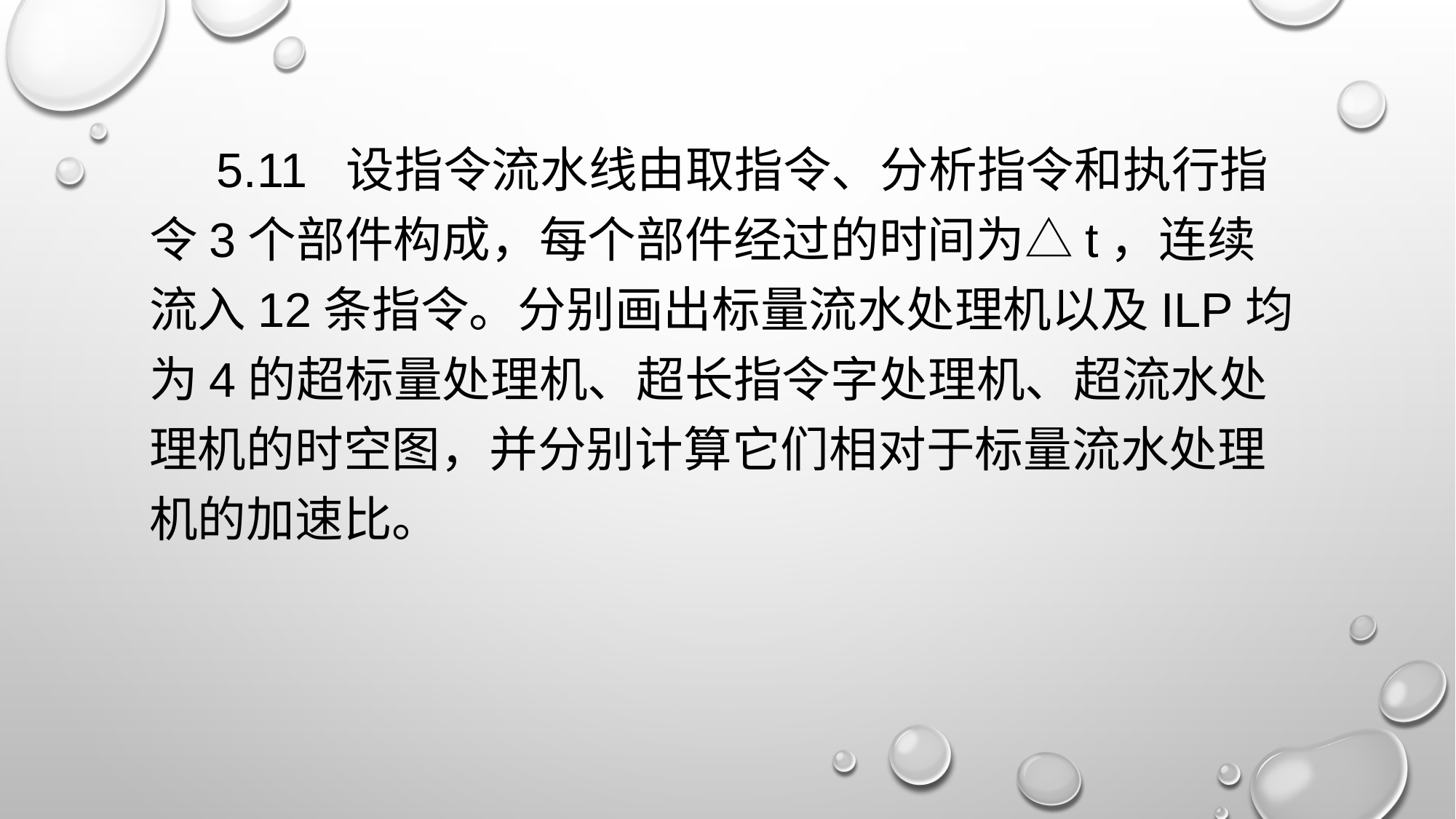

5.11  设指令流水线由取指令、分析指令和执行指令3个部件构成，每个部件经过的时间为△t，连续流入12条指令。分别画出标量流水处理机以及ILP均为4的超标量处理机、超长指令字处理机、超流水处理机的时空图，并分别计算它们相对于标量流水处理机的加速比。